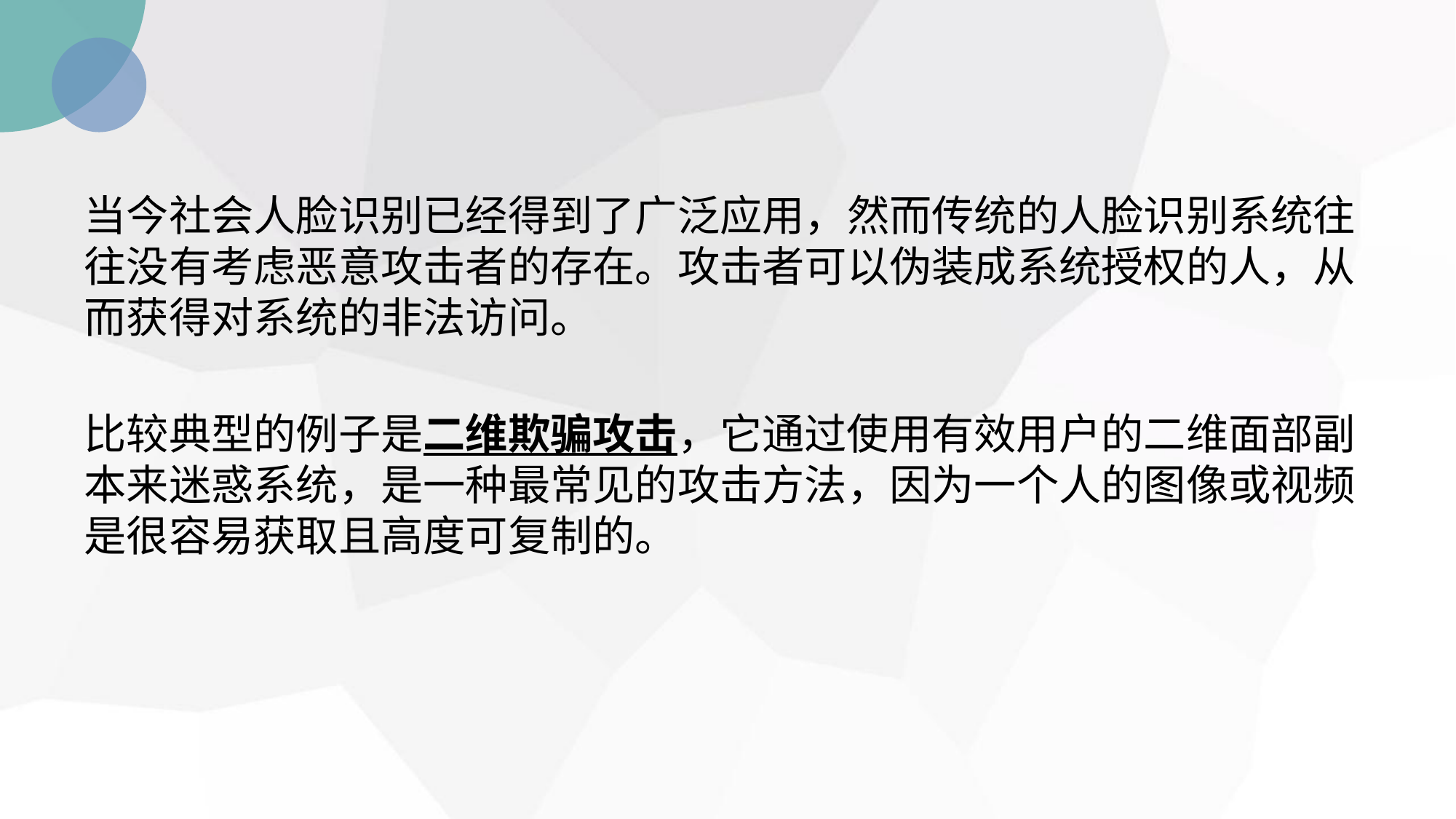

当今社会人脸识别已经得到了广泛应用，然而传统的人脸识别系统往往没有考虑恶意攻击者的存在。攻击者可以伪装成系统授权的人，从而获得对系统的非法访问。

比较典型的例子是二维欺骗攻击，它通过使用有效用户的二维面部副本来迷惑系统，是一种最常见的攻击方法，因为一个人的图像或视频是很容易获取且高度可复制的。